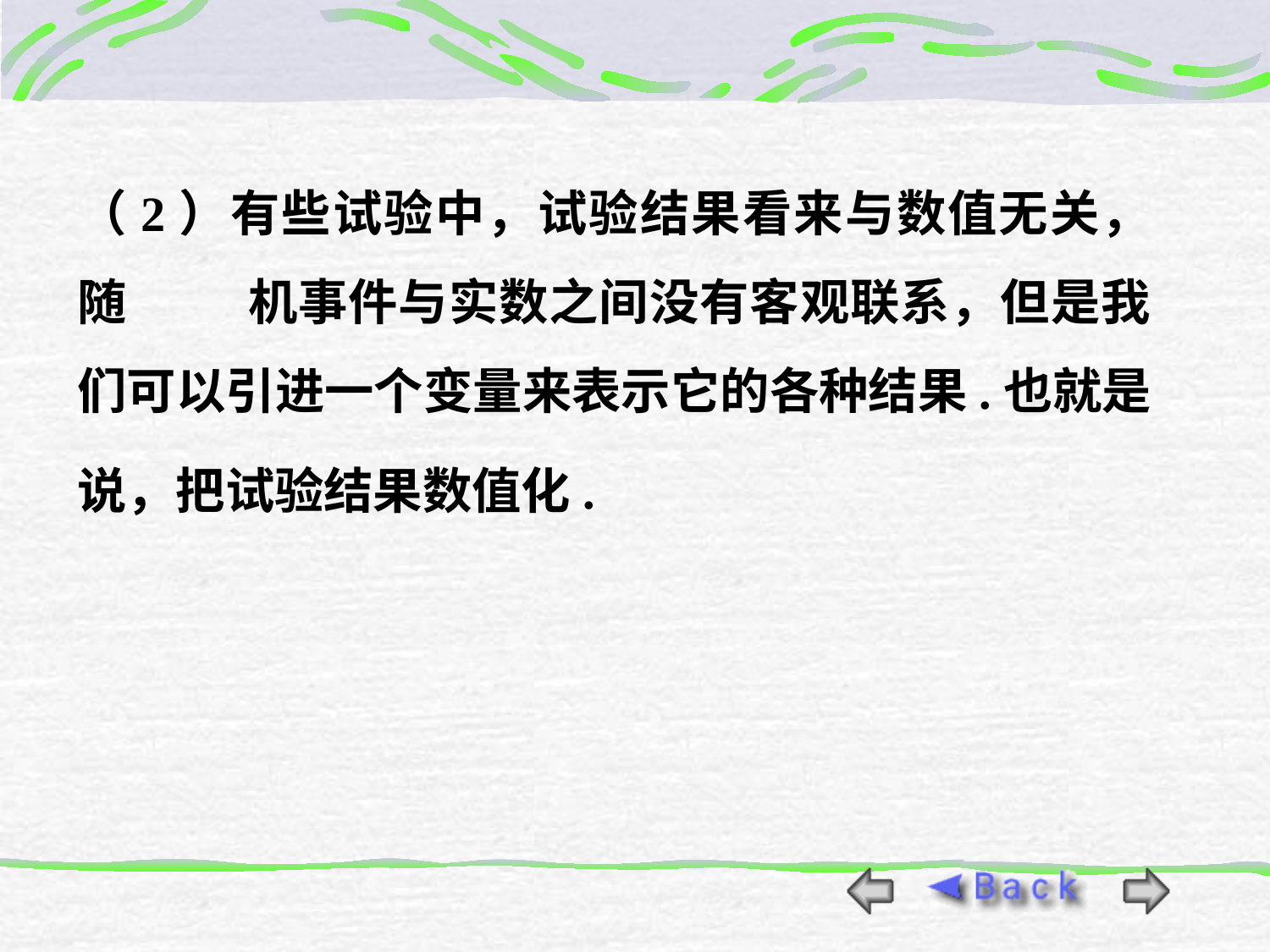

（2）有些试验中，试验结果看来与数值无关，随          机事件与实数之间没有客观联系，但是我们可以引进一个变量来表示它的各种结果.也就是说，把试验结果数值化.